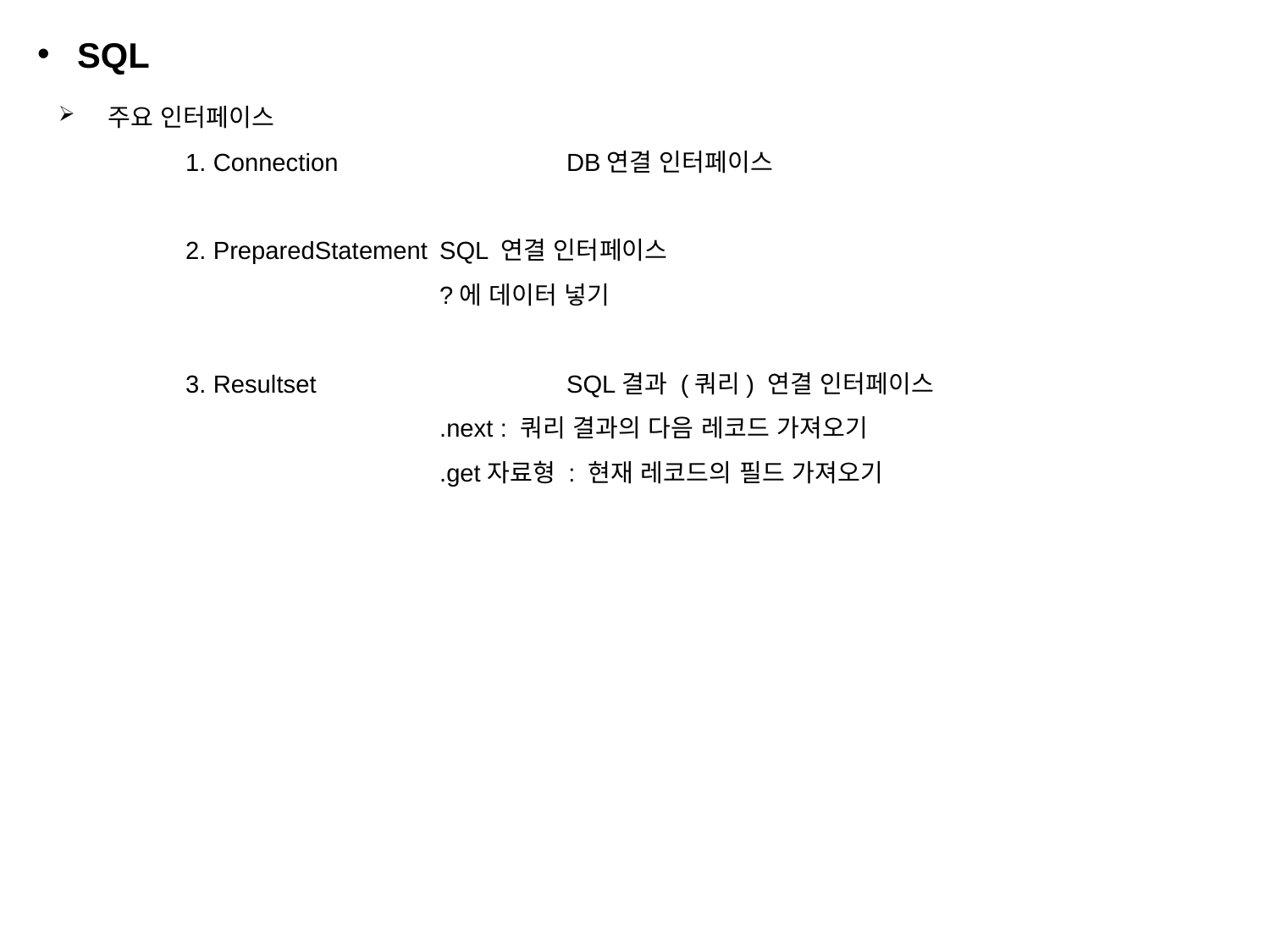

SQL
 주요 인터페이스
	1. Connection		DB연결 인터페이스

	2. PreparedStatement	SQL 연결 인터페이스
			?에 데이터 넣기

	3. Resultset		SQL결과 (쿼리) 연결 인터페이스
			.next : 쿼리 결과의 다음 레코드 가져오기
			.get자료형 : 현재 레코드의 필드 가져오기